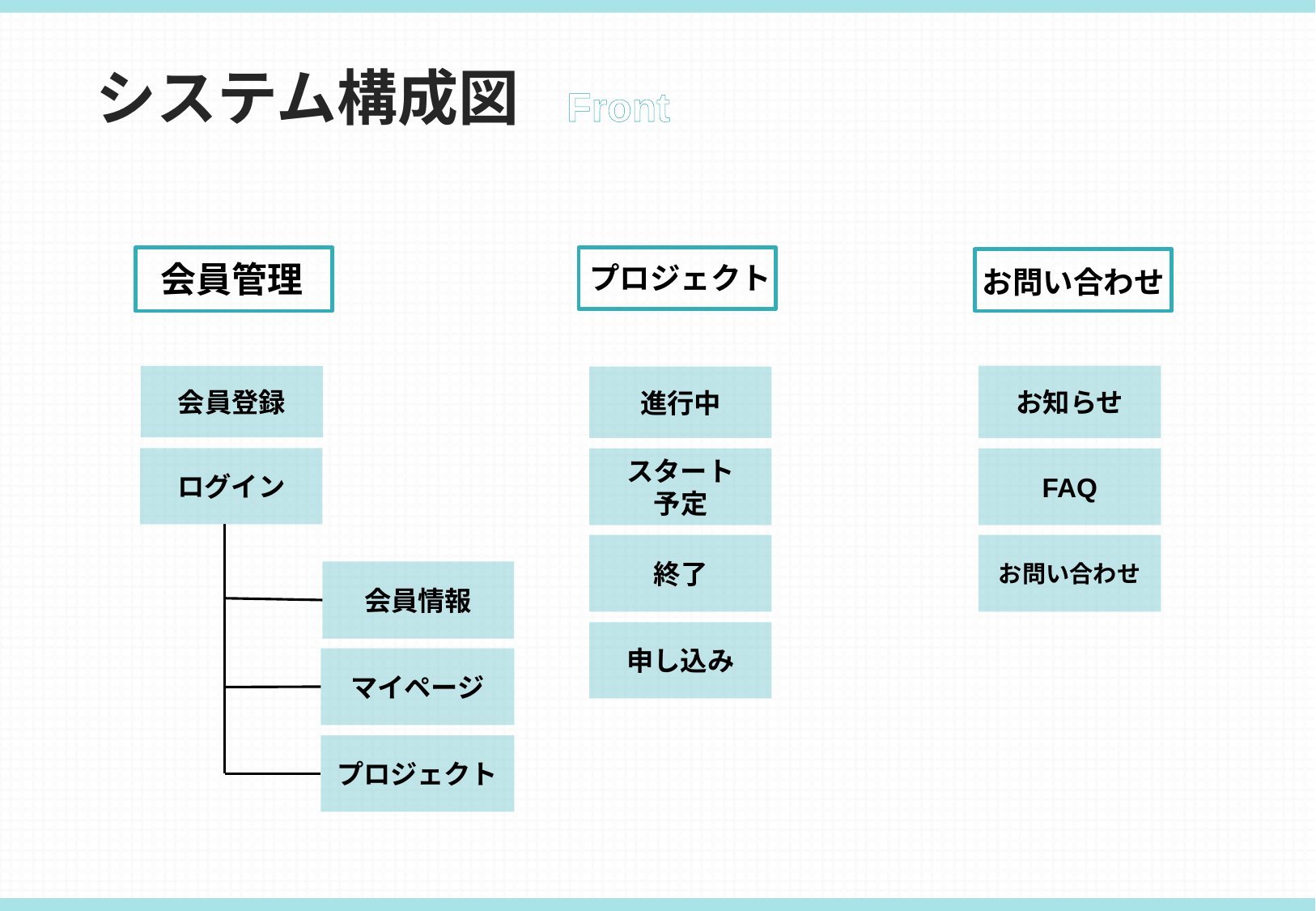

システム構成図
Front

会員管理

プロジェクト
お問い合わせ
お知らせ
会員登録
進行中
ログイン
スタート
予定
FAQ
お問い合わせ
終了
会員情報
申し込み
マイページ
プロジェクト